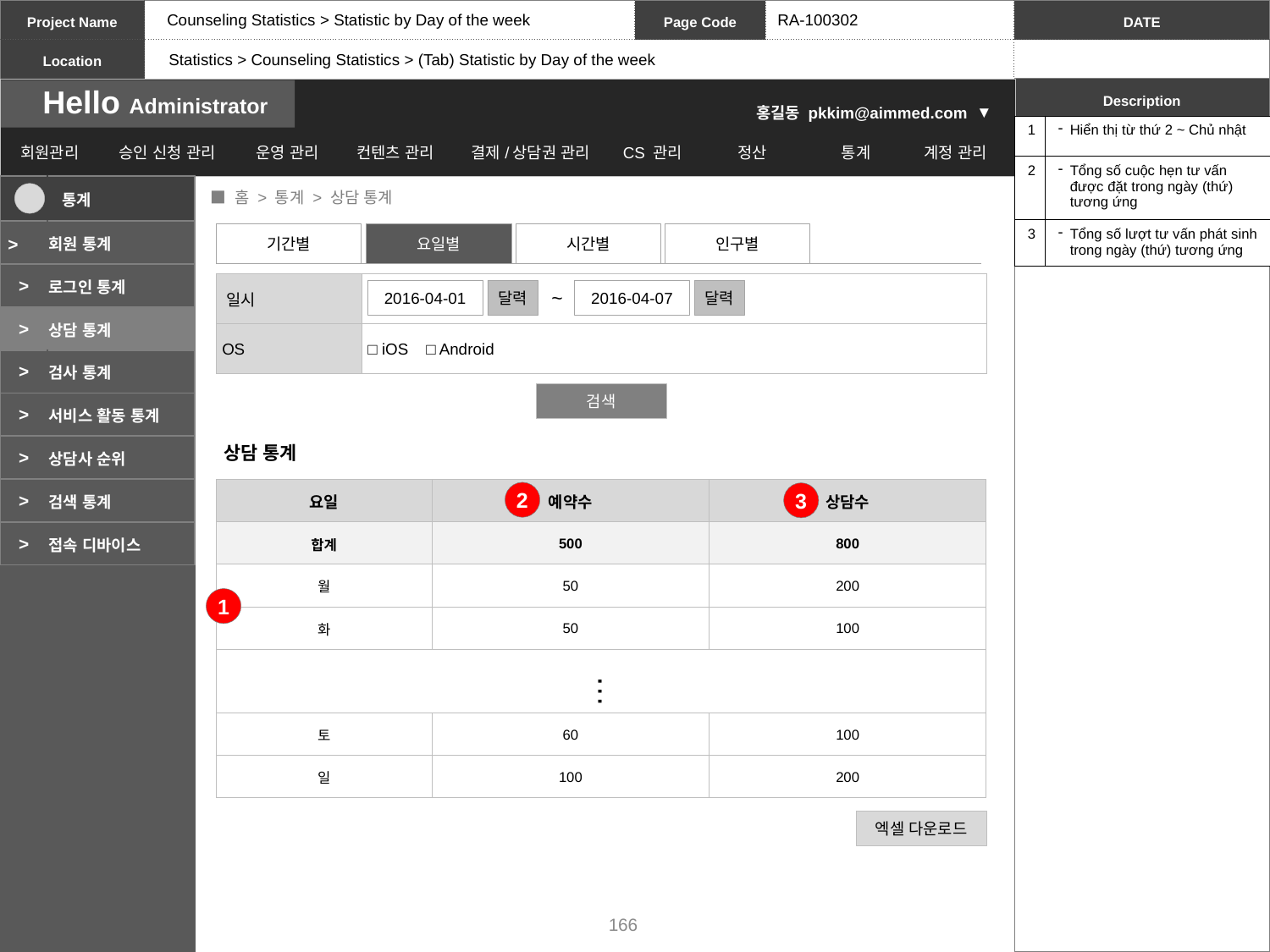

Counseling Statistics > Statistic by Day of the week
RA-100302
Statistics > Counseling Statistics > (Tab) Statistic by Day of the week
| 1 | Hiển thị từ thứ 2 ~ Chủ nhật |
| --- | --- |
| 2 | Tổng số cuộc hẹn tư vấn được đặt trong ngày (thứ) tương ứng |
| 3 | Tổng số lượt tư vấn phát sinh trong ngày (thứ) tương ứng |

|  | 통계 |
| --- | --- |
| > | 회원 통계 |
| > | 로그인 통계 |
| > | 상담 통계 |
| > | 검사 통계 |
| > | 서비스 활동 통계 |
| > | 상담사 순위 |
| > | 검색 통계 |
| > | 접속 디바이스 |
   ■ 홈 > 통계 > 상담 통계

기간별
요일별
시간별
인구별
| 일시 |  |
| --- | --- |
| OS | □ iOS □ Android |
~
2016-04-01
달력
2016-04-07
달력
검색
상담 통계
| 요일 | 예약수 | 상담수 |
| --- | --- | --- |
| 합계 | 500 | 800 |
| 월 | 50 | 200 |
| 화 | 50 | 100 |
|  |  |  |
| 토 | 60 | 100 |
| 일 | 100 | 200 |
2
3
1
…
…
엑셀 다운로드
166